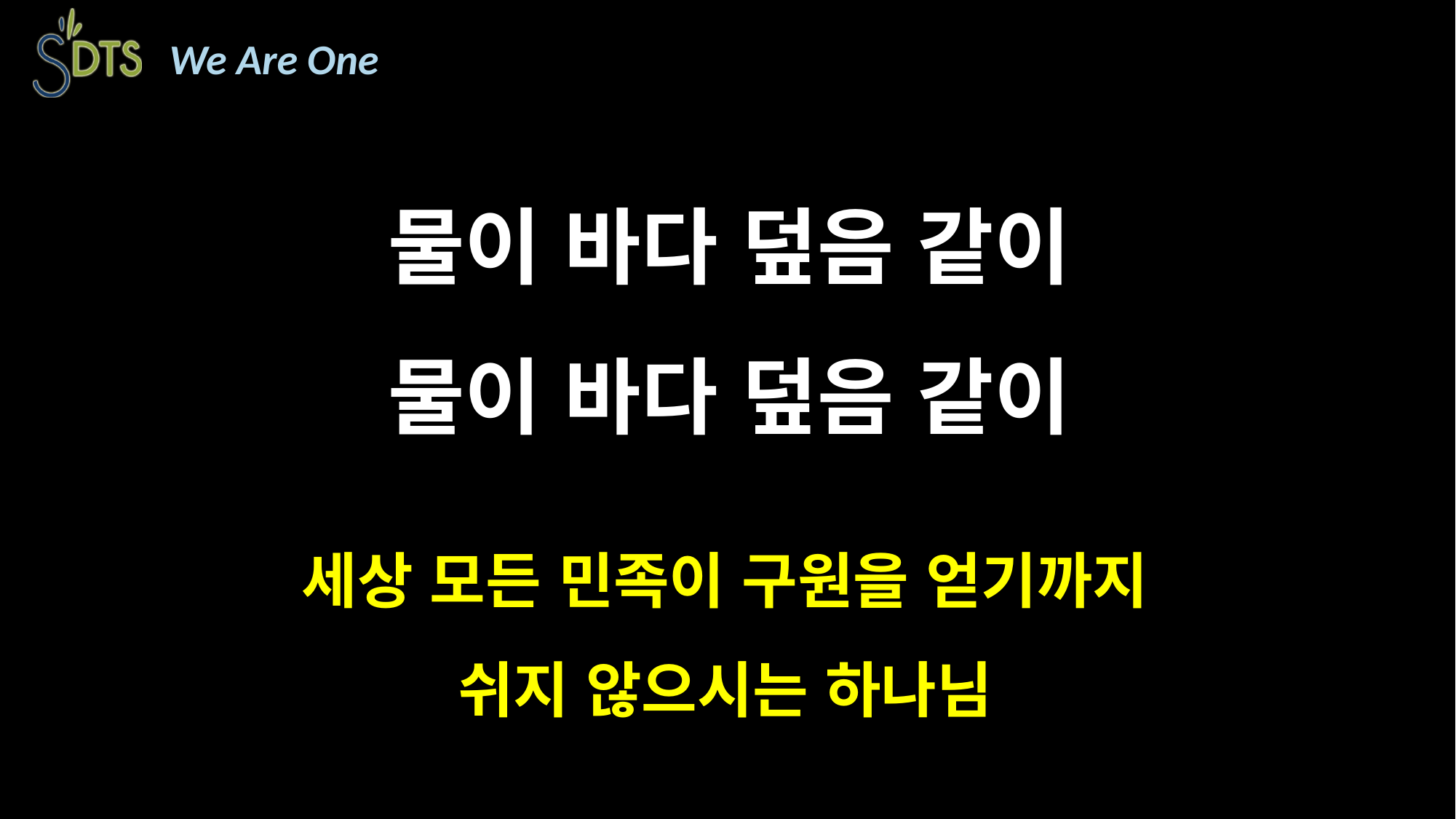

물이 바다 덮음 같이
물이 바다 덮음 같이
세상 모든 민족이 구원을 얻기까지
쉬지 않으시는 하나님